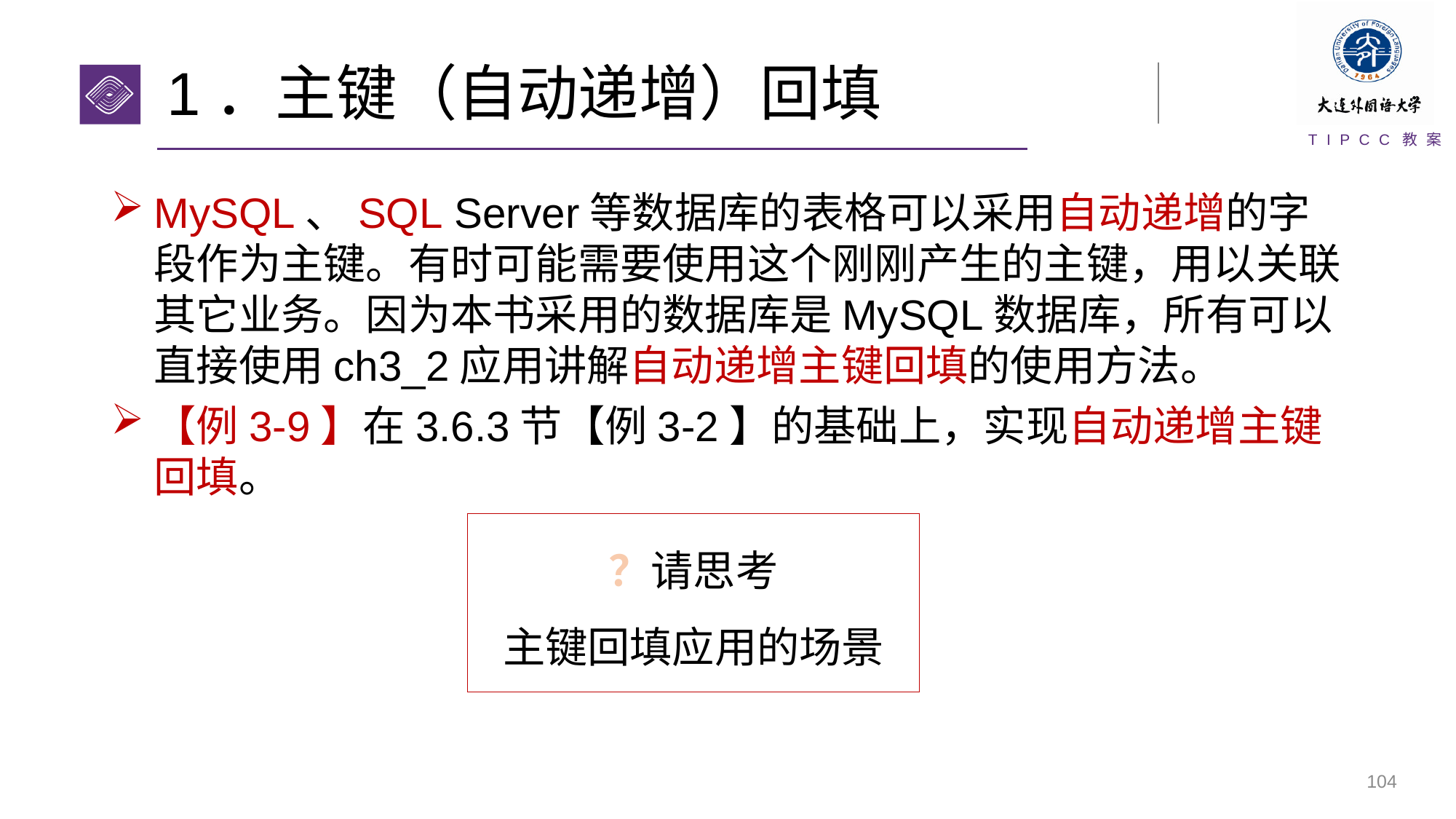

# 1．主键（自动递增）回填
MySQL、SQL Server等数据库的表格可以采用自动递增的字段作为主键。有时可能需要使用这个刚刚产生的主键，用以关联其它业务。因为本书采用的数据库是MySQL数据库，所有可以直接使用ch3_2应用讲解自动递增主键回填的使用方法。
【例3-9】在3.6.3节【例3-2】的基础上，实现自动递增主键回填。
？请思考
主键回填应用的场景
104